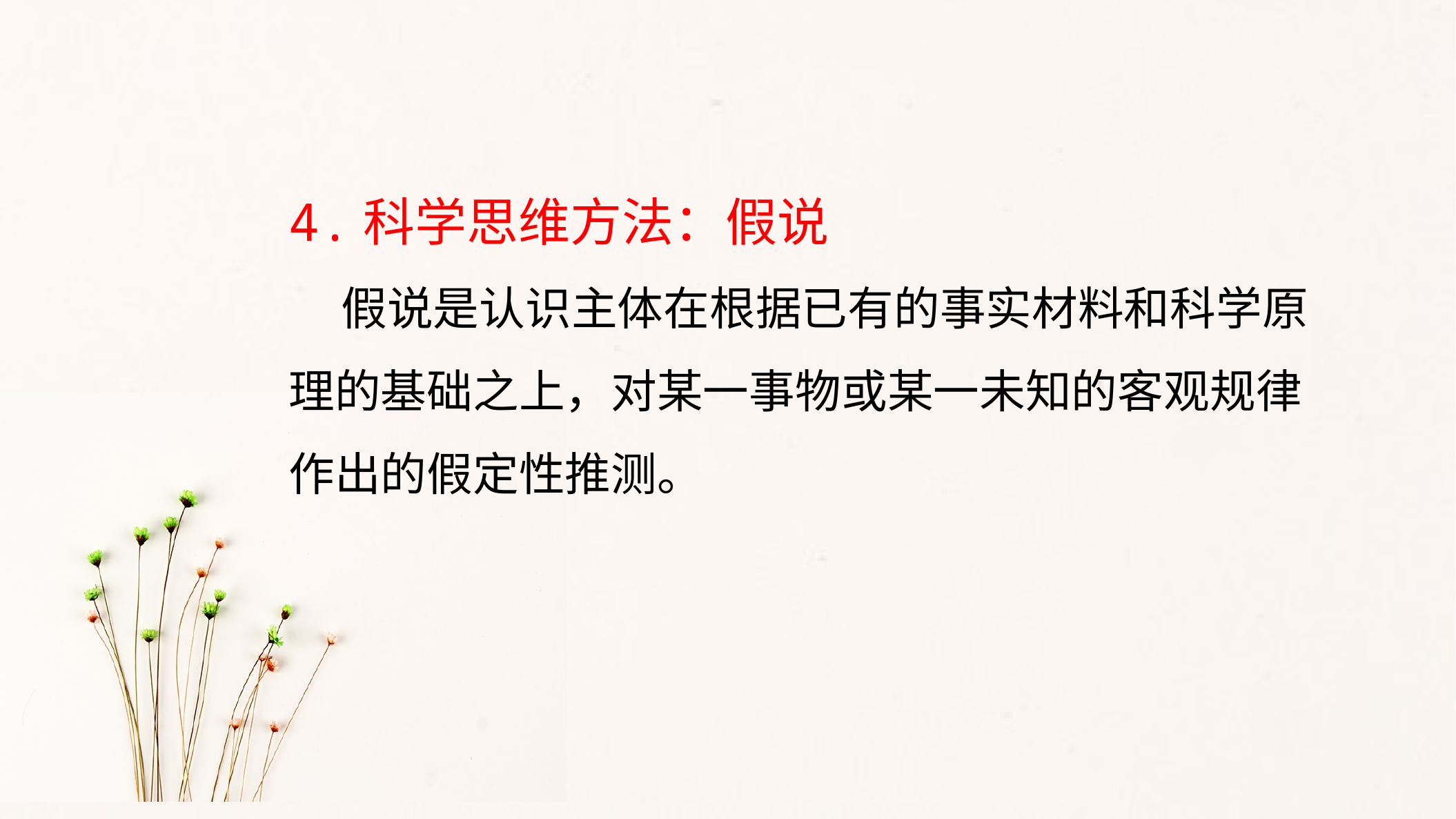

4.科学思维方法：假说
    假说是认识主体在根据已有的事实材料和科学原理的基础之上，对某一事物或某一未知的客观规律作出的假定性推测。